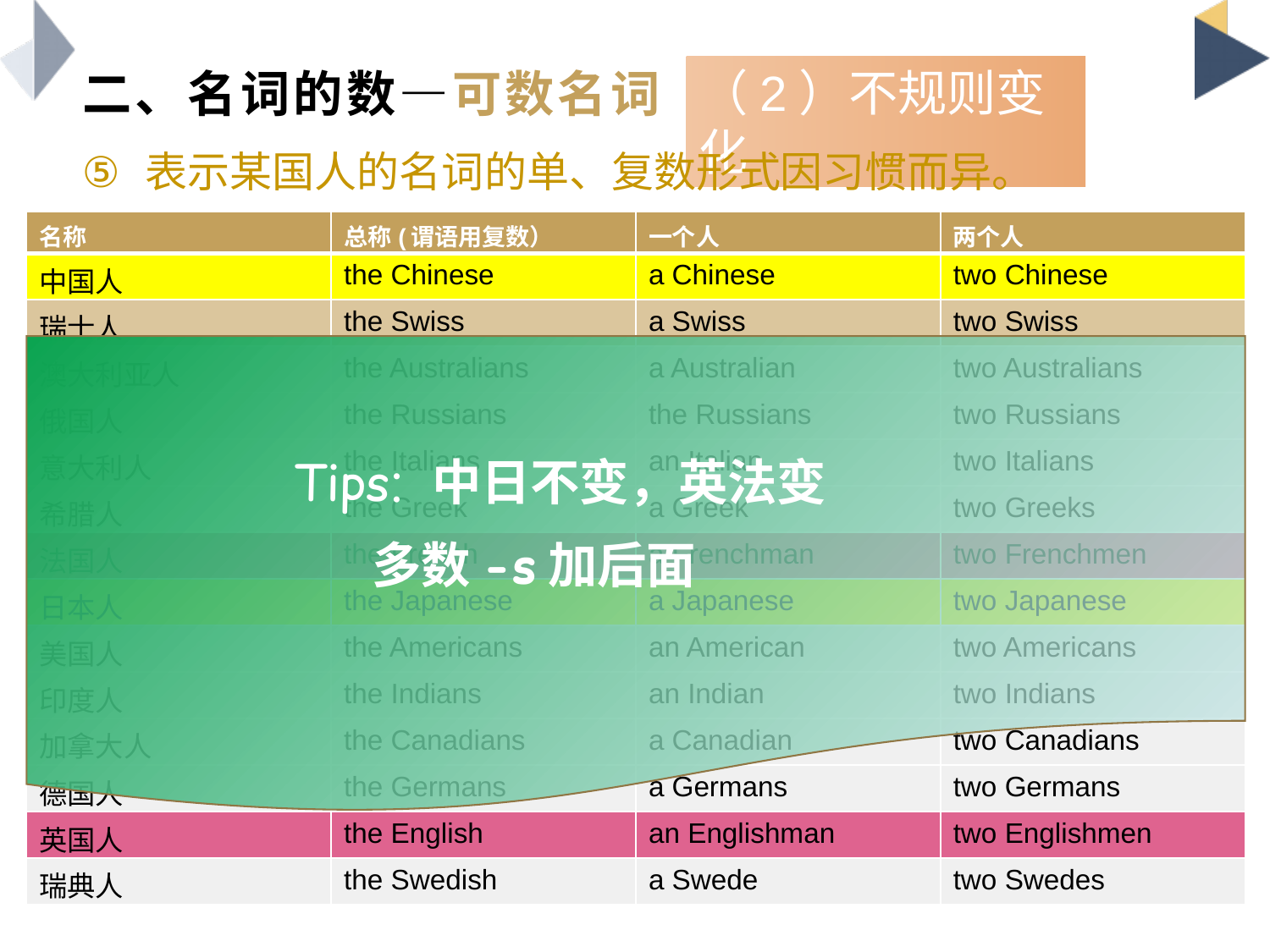

（2）不规则变化
# 二、名词的数—可数名词
表示某国人的名词的单、复数形式因习惯而异。

| 名称 | 总称(谓语用复数） | 一个人 | 两个人 |
| --- | --- | --- | --- |
| 中国人 | the Chinese | a Chinese | two Chinese |
| 瑞士人 | the Swiss | a Swiss | two Swiss |
| 澳大利亚人 | the Australians | a Australian | two Australians |
| 俄国人 | the Russians | the Russians | two Russians |
| 意大利人 | the Italians | an Italian | two Italians |
| 希腊人 | the Greek | a Greek | two Greeks |
| 法国人 | the French | a Frenchman | two Frenchmen |
| 日本人 | the Japanese | a Japanese | two Japanese |
| 美国人 | the Americans | an American | two Americans |
| 印度人 | the Indians | an Indian | two Indians |
| 加拿大人 | the Canadians | a Canadian | two Canadians |
| 德国人 | the Germans | a Germans | two Germans |
| 英国人 | the English | an Englishman | two Englishmen |
| 瑞典人 | the Swedish | a Swede | two Swedes |

Tips: 中日不变，英法变
      多数-s加后面